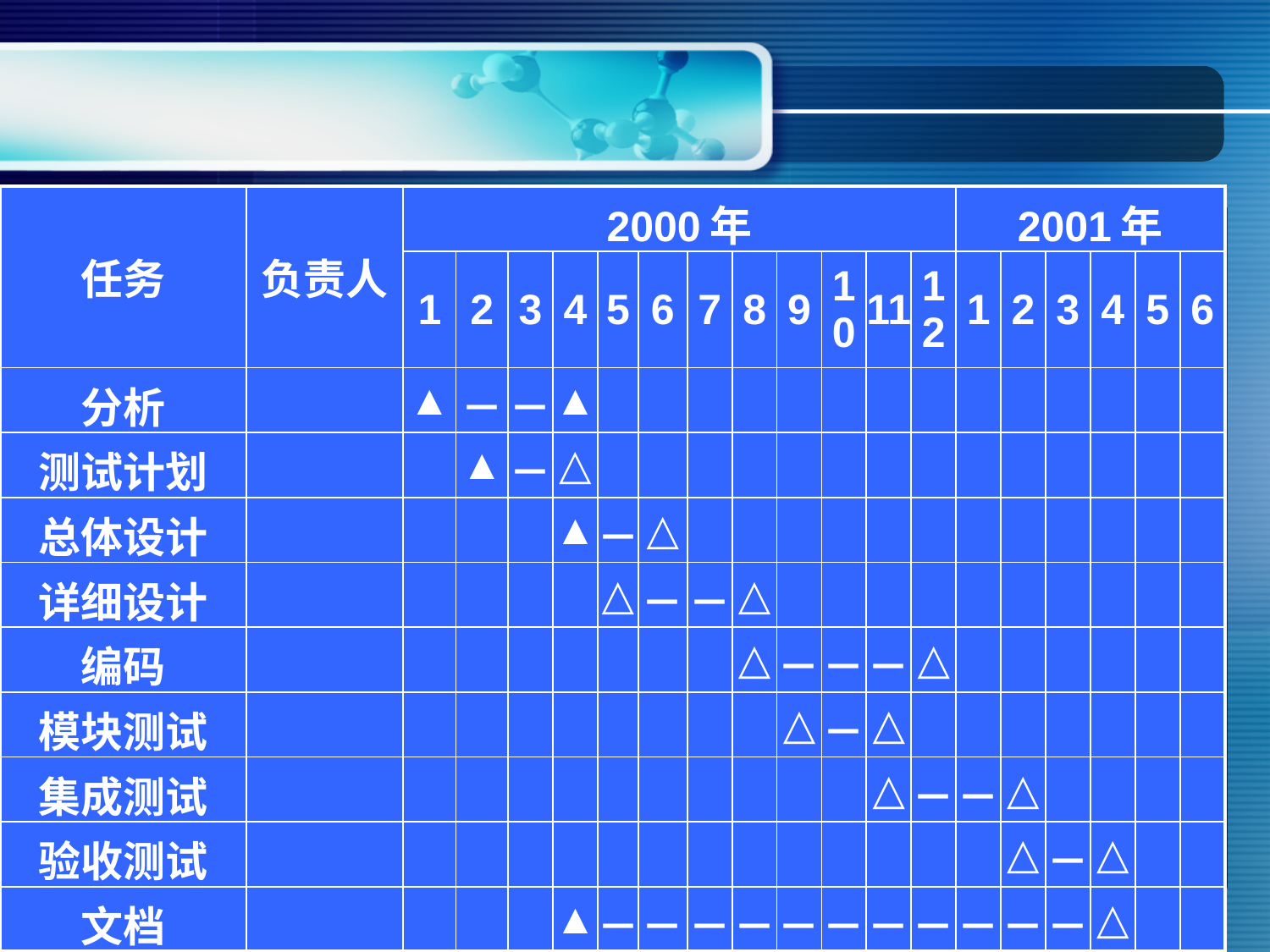

| 任务 | 负责人 | 2000年 |  |  |  |  |  |  |  |  |  |  |  | 2001年 |  |  |  |  |  |
| --- | --- | --- | --- | --- | --- | --- | --- | --- | --- | --- | --- | --- | --- | --- | --- | --- | --- | --- | --- |
|  |  | 1 | 2 | 3 | 4 | 5 | 6 | 7 | 8 | 9 | 10 | 11 | 12 | 1 | 2 | 3 | 4 | 5 | 6 |
| 分析 |  | ▲ | － | － | ▲ |  |  |  |  |  |  |  |  |  |  |  |  |  |  |
| 测试计划 |  |  | ▲ | － | △ |  |  |  |  |  |  |  |  |  |  |  |  |  |  |
| 总体设计 |  |  |  |  | ▲ | － | △ |  |  |  |  |  |  |  |  |  |  |  |  |
| 详细设计 |  |  |  |  |  | △ | － | － | △ |  |  |  |  |  |  |  |  |  |  |
| 编码 |  |  |  |  |  |  |  |  | △ | － | － | － | △ |  |  |  |  |  |  |
| 模块测试 |  |  |  |  |  |  |  |  |  | △ | － | △ |  |  |  |  |  |  |  |
| 集成测试 |  |  |  |  |  |  |  |  |  |  |  | △ | － | － | △ |  |  |  |  |
| 验收测试 |  |  |  |  |  |  |  |  |  |  |  |  |  |  | △ | － | △ |  |  |
| 文档 |  |  |  |  | ▲ | － | － | － | － | － | － | － | － | － | － | － | △ |  |  |